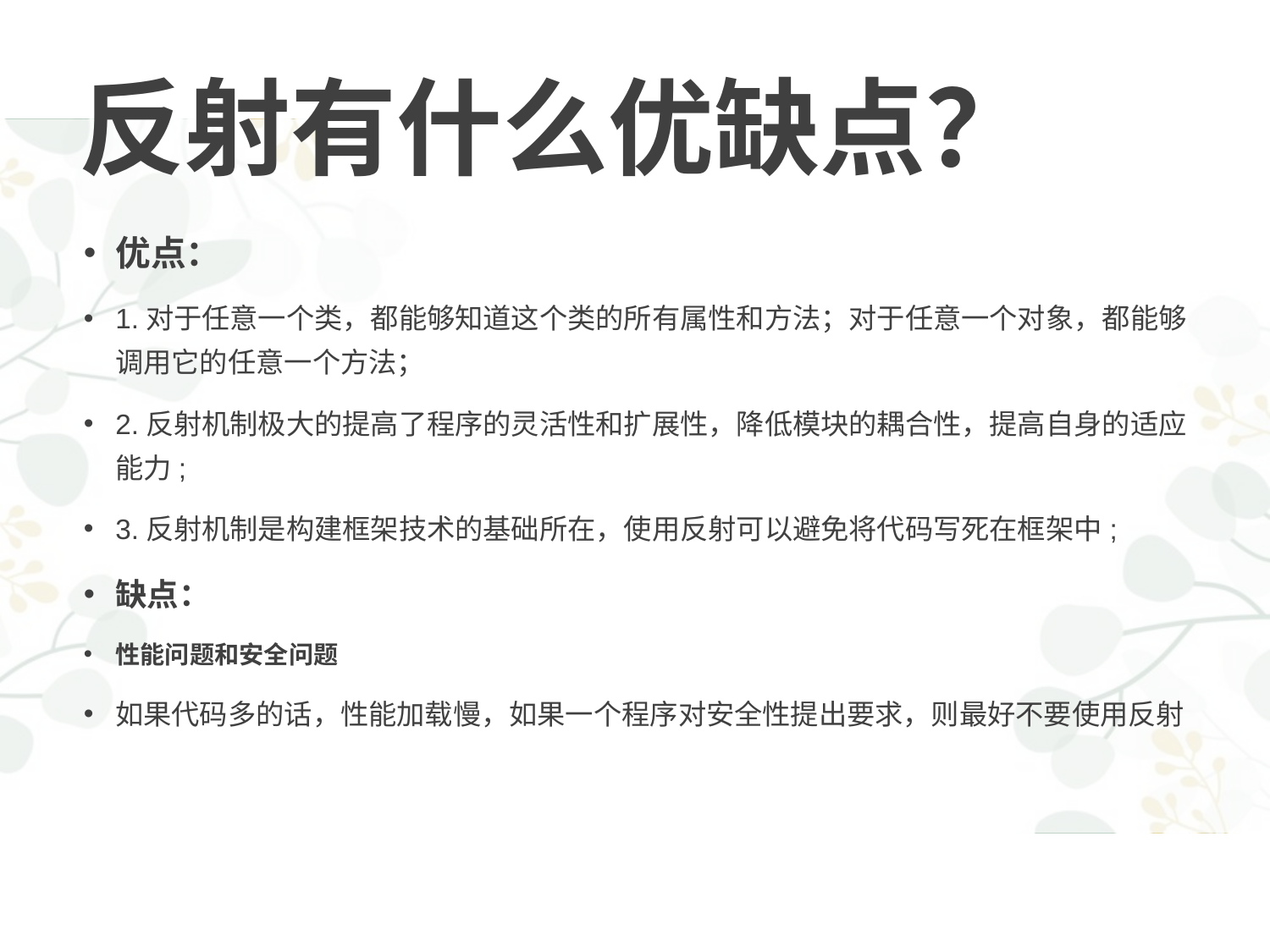

# 反射有什么优缺点？
优点：
1.对于任意一个类，都能够知道这个类的所有属性和方法；对于任意一个对象，都能够调用它的任意一个方法；
2.反射机制极大的提高了程序的灵活性和扩展性，降低模块的耦合性，提高自身的适应能力;
3.反射机制是构建框架技术的基础所在，使用反射可以避免将代码写死在框架中;
缺点：
性能问题和安全问题
如果代码多的话，性能加载慢，如果一个程序对安全性提出要求，则最好不要使用反射